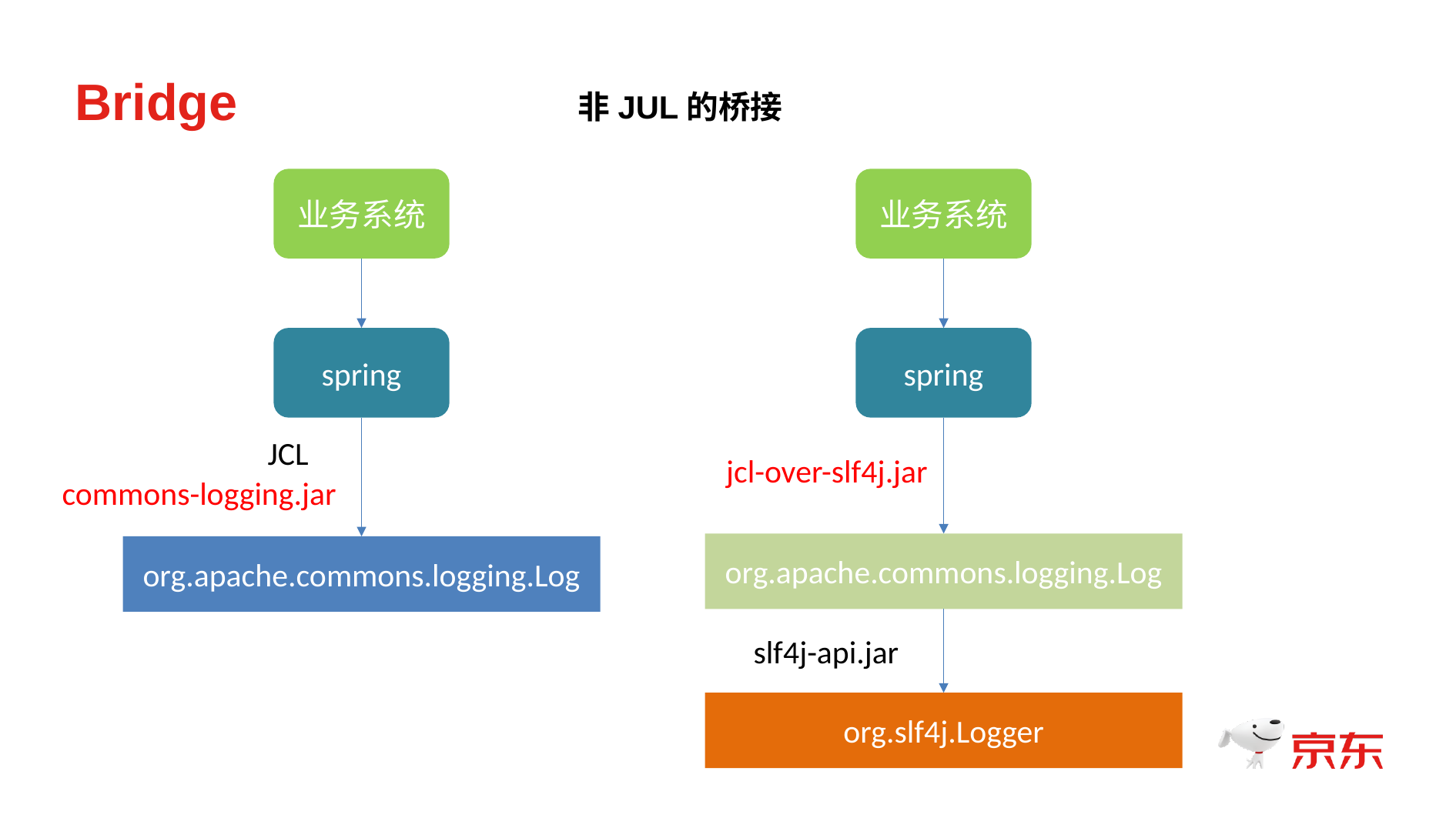

Bridge
非JUL的桥接
业务系统
spring
JCL
commons-logging.jar
org.apache.commons.logging.Log
业务系统
spring
jcl-over-slf4j.jar
org.apache.commons.logging.Log
slf4j-api.jar
org.slf4j.Logger